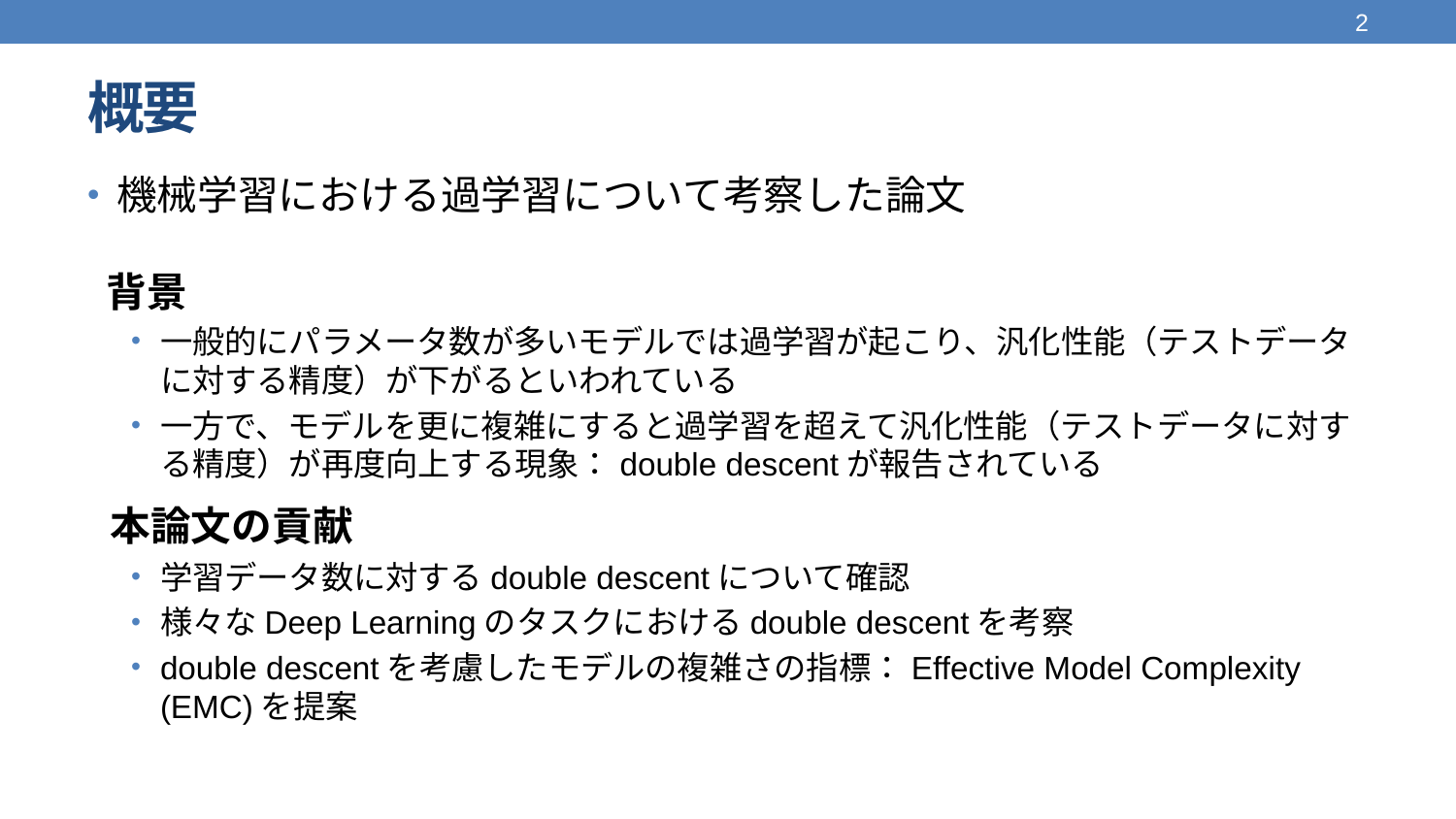

2
# 概要
機械学習における過学習について考察した論文

 背景
一般的にパラメータ数が多いモデルでは過学習が起こり、汎化性能（テストデータに対する精度）が下がるといわれている
一方で、モデルを更に複雑にすると過学習を超えて汎化性能（テストデータに対する精度）が再度向上する現象：double descentが報告されている
 本論文の貢献
学習データ数に対するdouble descentについて確認
様々なDeep Learningのタスクにおけるdouble descentを考察
double descentを考慮したモデルの複雑さの指標：Effective Model Complexity (EMC)を提案